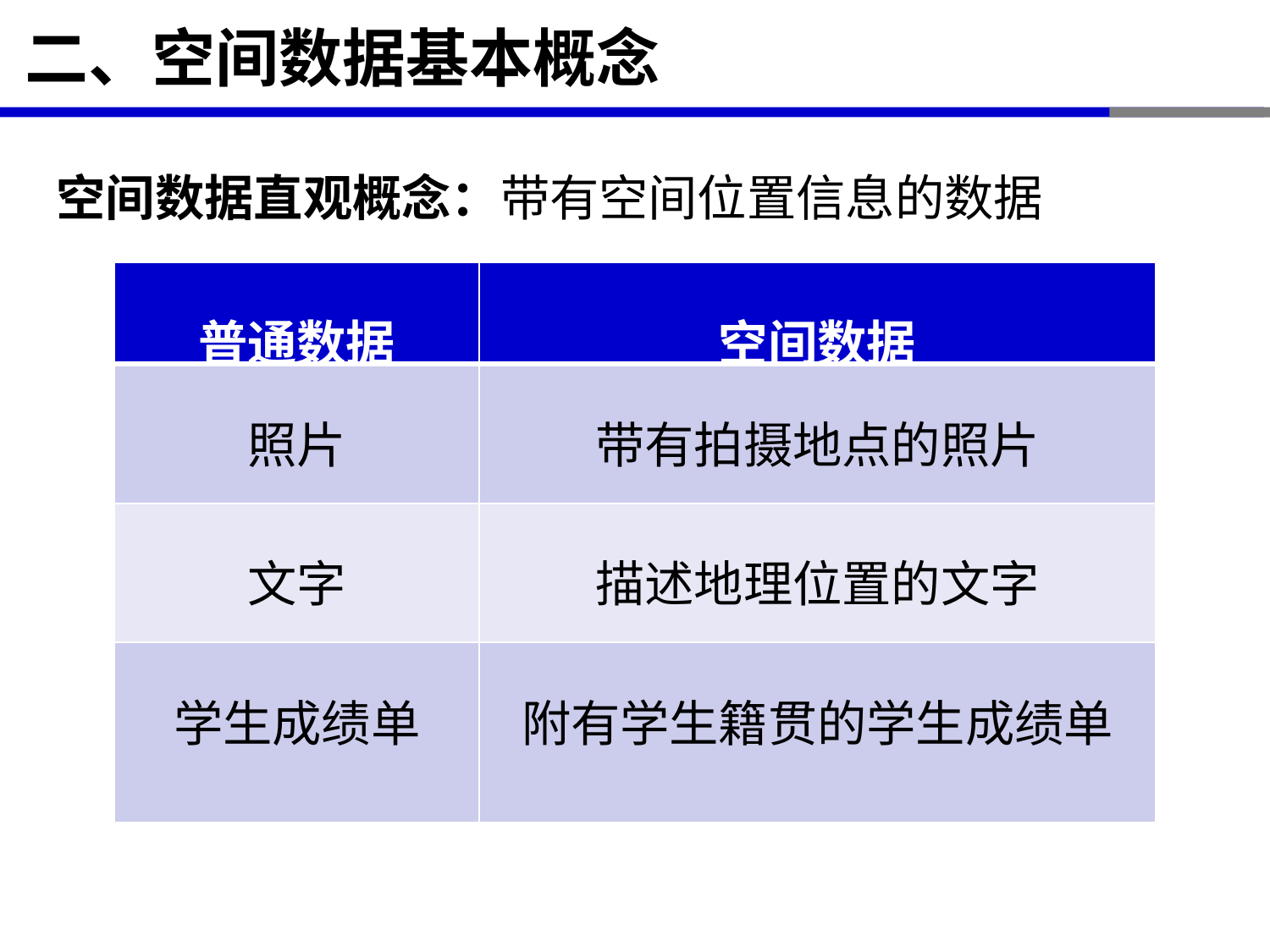

# 二、空间数据基本概念
空间数据直观概念：带有空间位置信息的数据
| 普通数据 | 空间数据 |
| --- | --- |
| 照片 | 带有拍摄地点的照片 |
| 文字 | 描述地理位置的文字 |
| 学生成绩单 | 附有学生籍贯的学生成绩单 |